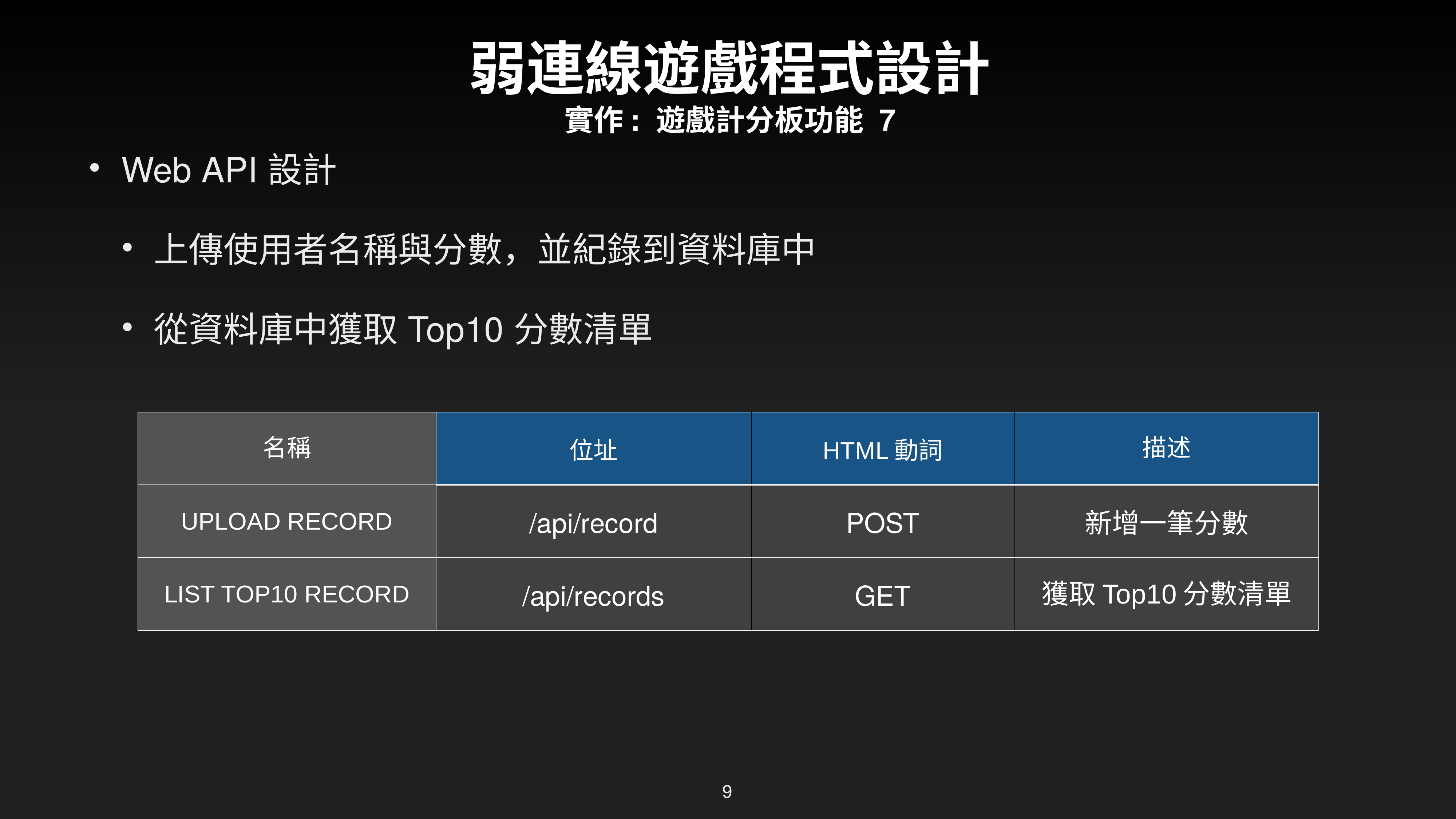

# 弱連線遊戲程式設計
實作: 遊戲計分板功能 7
Web API設計
上傳使用者名稱與分數，並紀錄到資料庫中
從資料庫中獲取Top10分數清單
| 名稱 | 位址 | HTML動詞 | 描述 |
| --- | --- | --- | --- |
| UPLOAD RECORD | /api/record | POST | 新增一筆分數 |
| LIST TOP10 RECORD | /api/records | GET | 獲取Top10分數清單 |
9